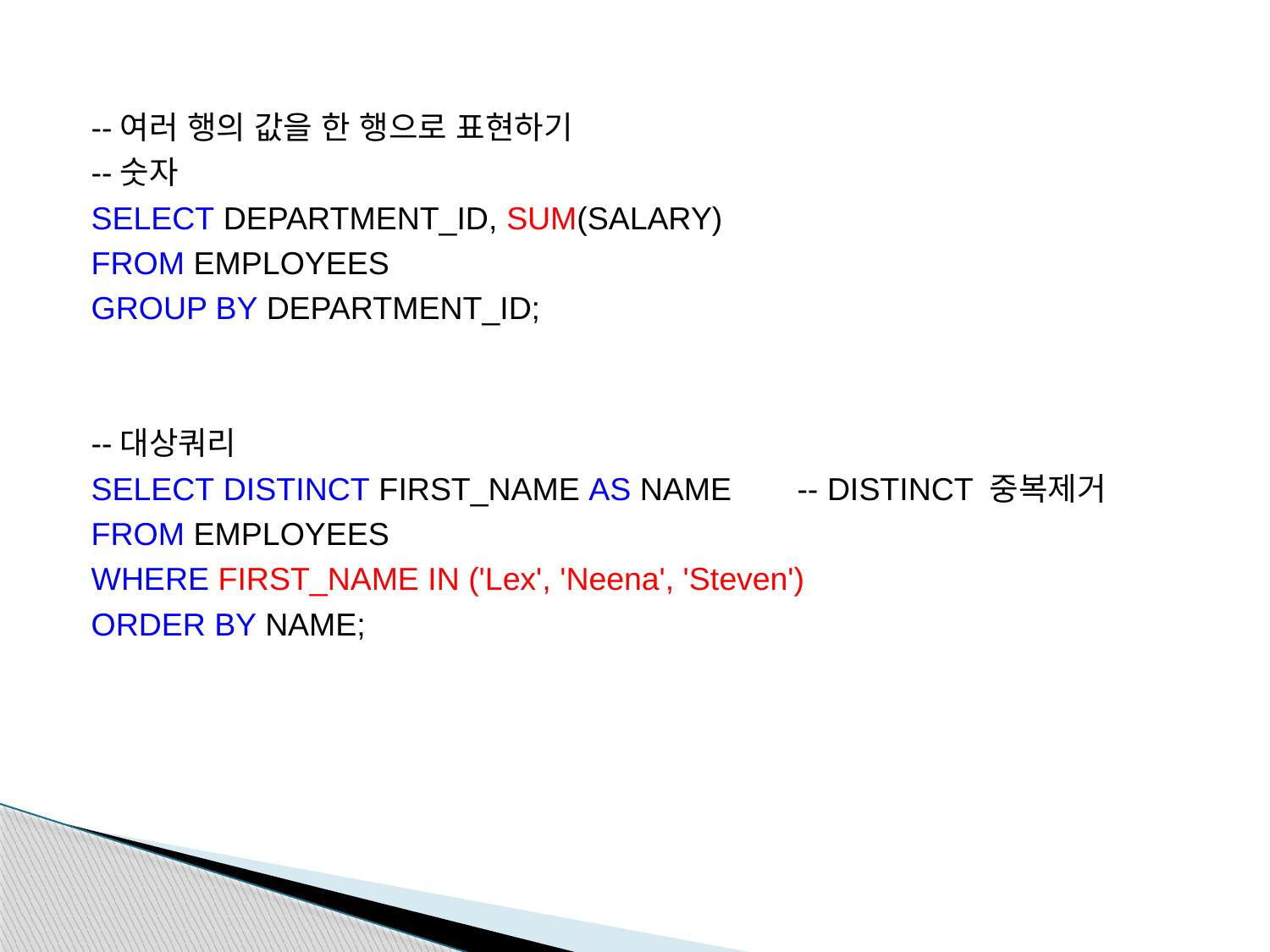

--여러 행의 값을 한 행으로 표현하기
--숫자
SELECT DEPARTMENT_ID, SUM(SALARY)
FROM EMPLOYEES
GROUP BY DEPARTMENT_ID;

--대상쿼리
SELECT DISTINCT FIRST_NAME AS NAME	    -- DISTINCT 중복제거
FROM EMPLOYEES
WHERE FIRST_NAME IN ('Lex', 'Neena', 'Steven')
ORDER BY NAME;